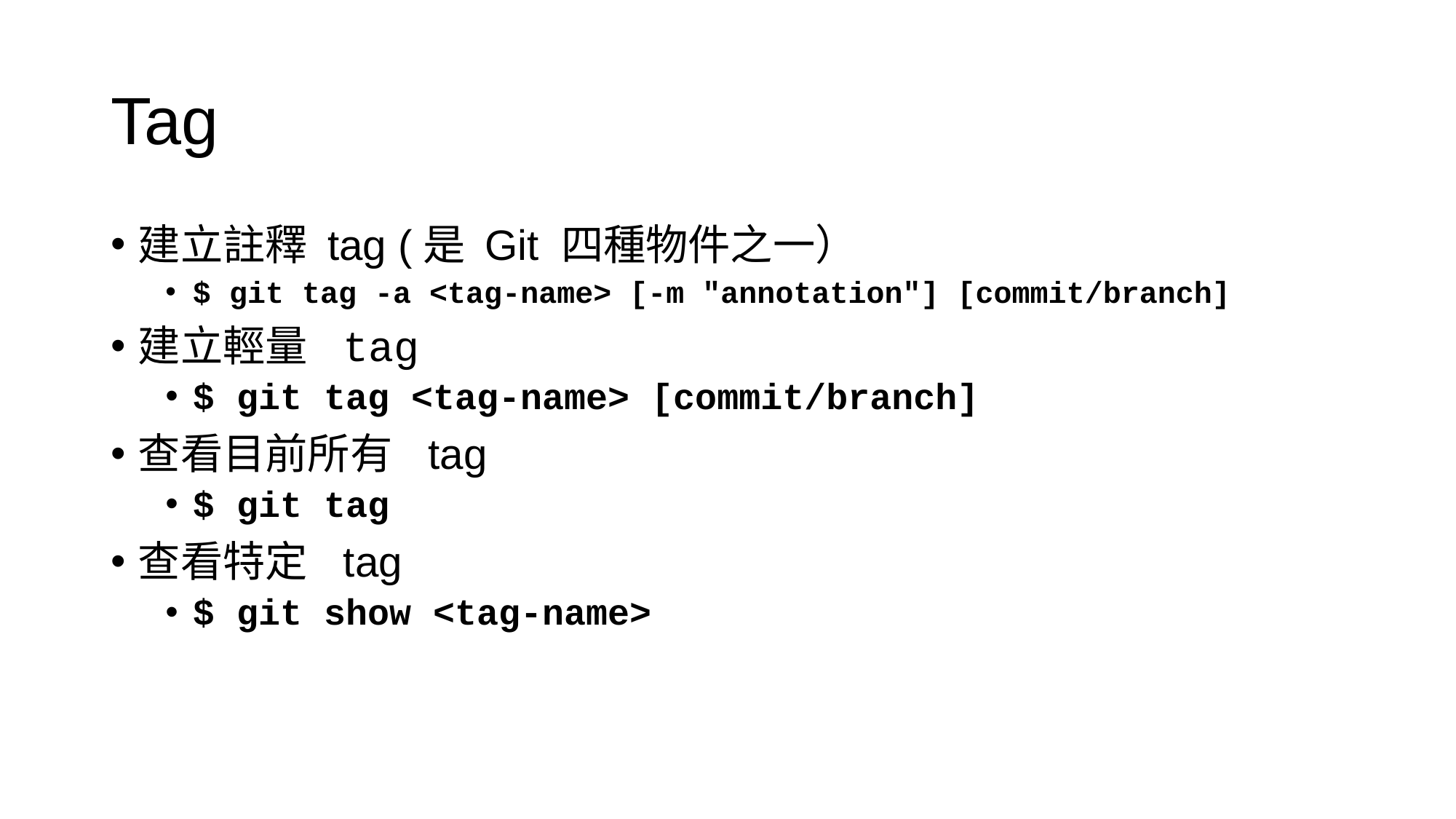

# Tag
建立註釋 tag (是 Git 四種物件之一）
$ git tag -a <tag-name> [-m "annotation"] [commit/branch]
建立輕量 tag
$ git tag <tag-name> [commit/branch]
查看目前所有 tag
$ git tag
查看特定 tag
$ git show <tag-name>